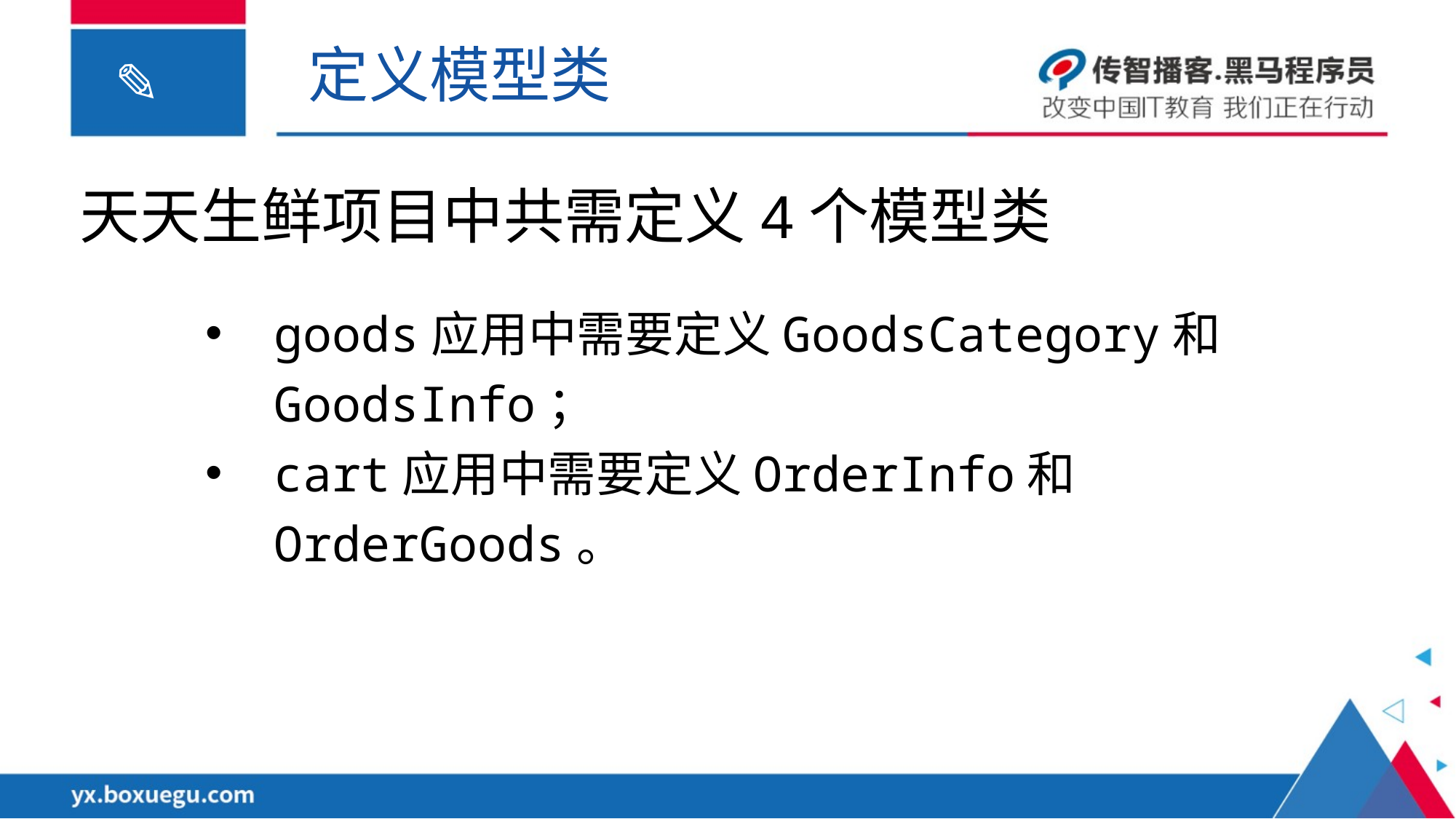

定义模型类
天天生鲜项目中共需定义4个模型类
goods应用中需要定义GoodsCategory和GoodsInfo；
cart应用中需要定义OrderInfo和OrderGoods。